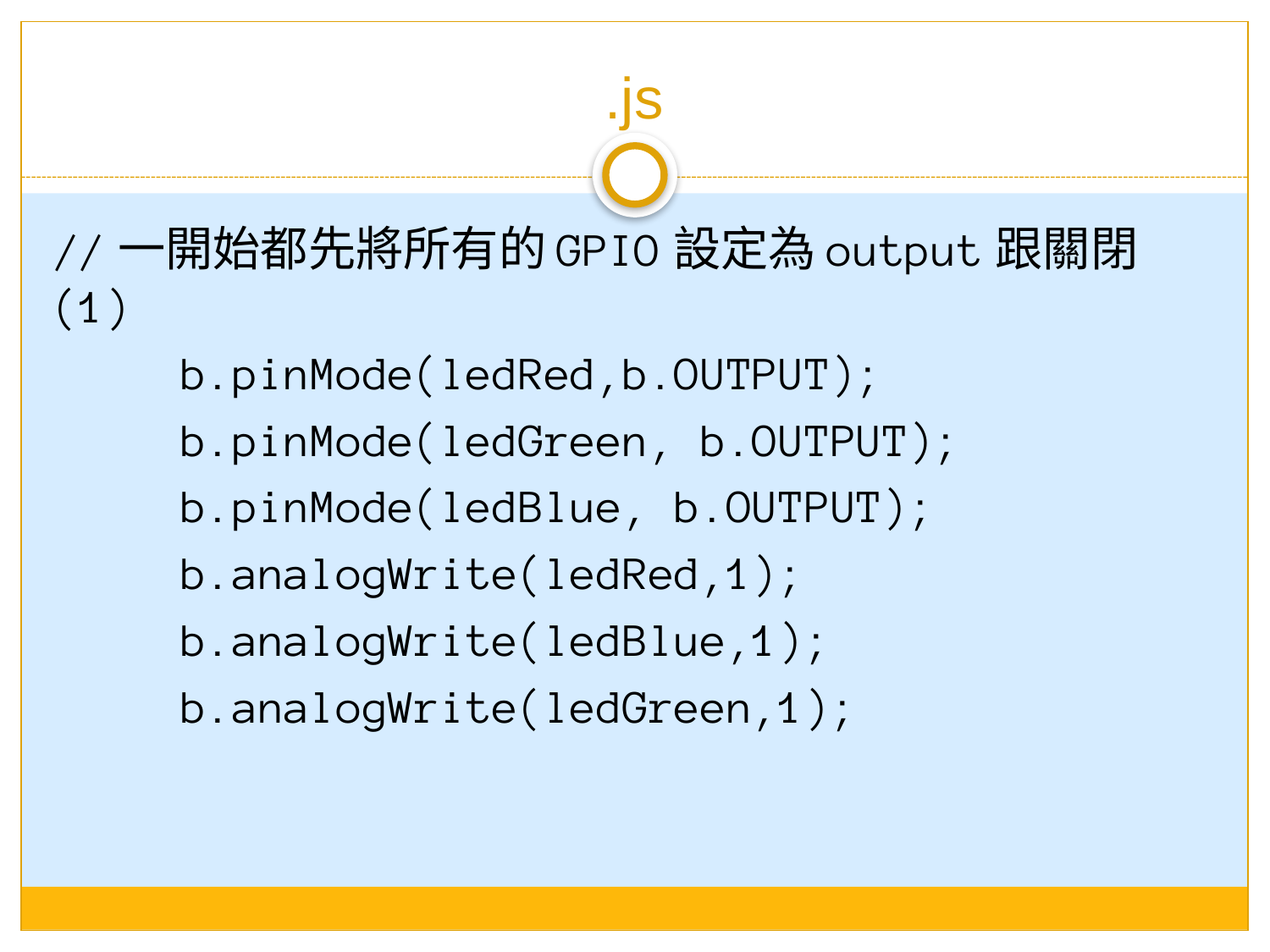

# .js
//一開始都先將所有的GPIO設定為output跟關閉(1)
	b.pinMode(ledRed,b.OUTPUT);
	b.pinMode(ledGreen, b.OUTPUT);
	b.pinMode(ledBlue, b.OUTPUT);
	b.analogWrite(ledRed,1);
	b.analogWrite(ledBlue,1);
	b.analogWrite(ledGreen,1);